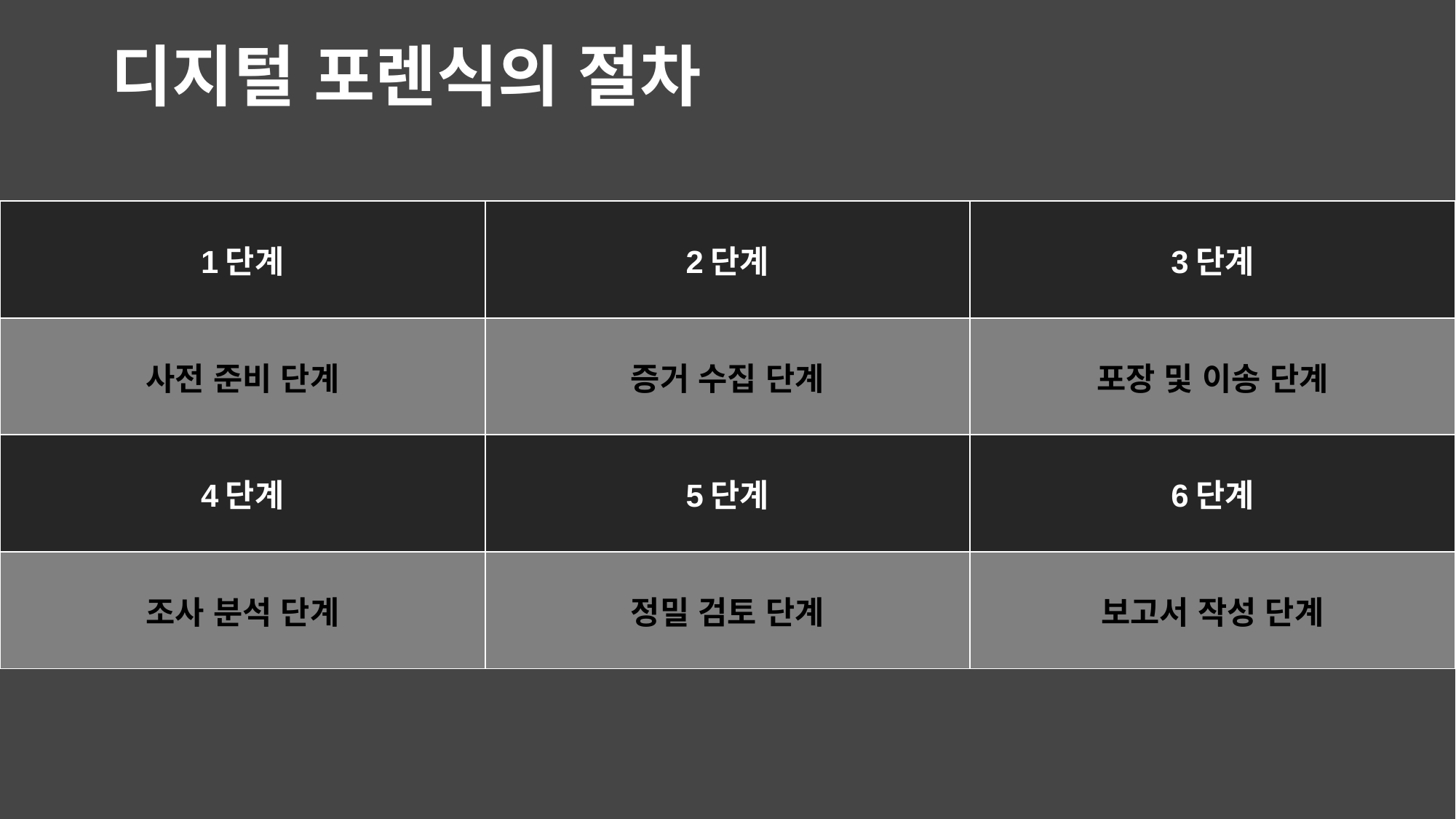

# 디지털 포렌식의 절차
| 1단계 | 2단계 | 3단계 |
| --- | --- | --- |
| 사전 준비 단계 | 증거 수집 단계 | 포장 및 이송 단계 |
| 4단계 | 5단계 | 6단계 |
| 조사 분석 단계 | 정밀 검토 단계 | 보고서 작성 단계 |